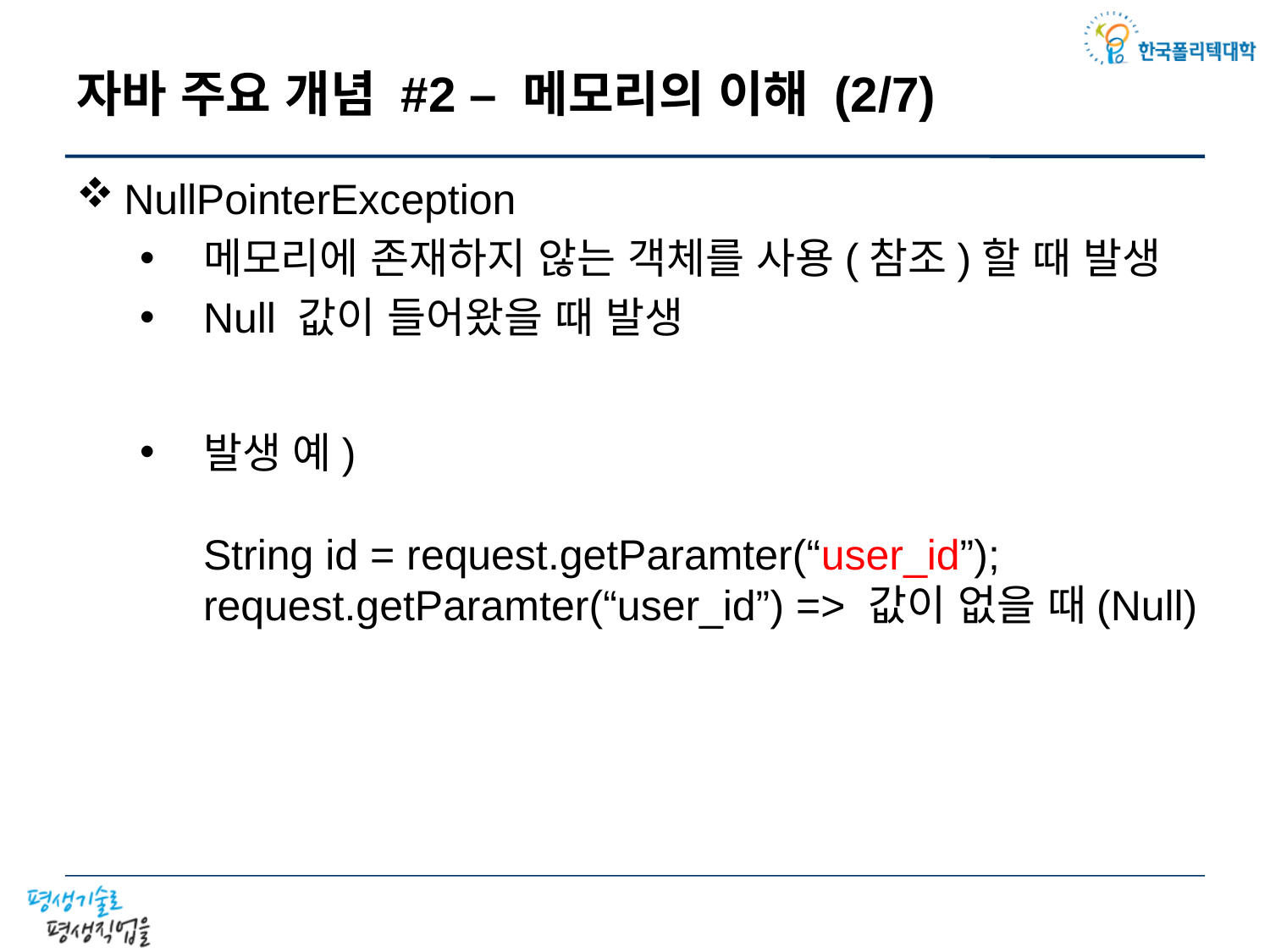

# 자바 주요 개념 #2 – 메모리의 이해 (2/7)
NullPointerException
메모리에 존재하지 않는 객체를 사용(참조)할 때 발생
Null 값이 들어왔을 때 발생

발생 예)
String id = request.getParamter(“user_id”);
request.getParamter(“user_id”) => 값이 없을 때(Null)